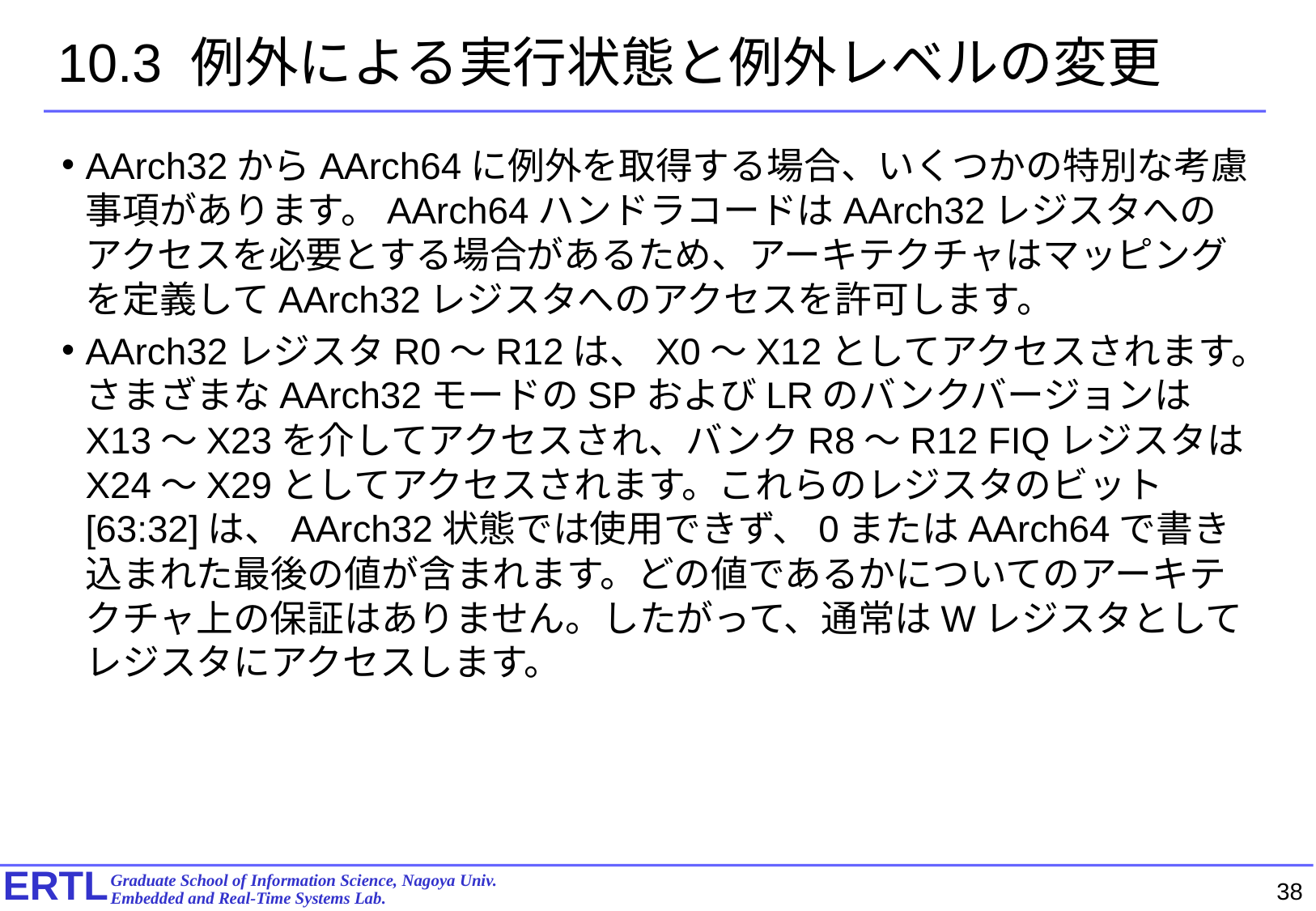

# 10.3 例外による実行状態と例外レベルの変更
AArch32からAArch64に例外を取得する場合、いくつかの特別な考慮事項があります。AArch64ハンドラコードはAArch32レジスタへのアクセスを必要とする場合があるため、アーキテクチャはマッピングを定義してAArch32レジスタへのアクセスを許可します。
AArch32レジスタR0～R12は、X0～X12としてアクセスされます。さまざまなAArch32モードのSPおよびLRのバンクバージョンはX13～X23を介してアクセスされ、バンクR8～R12 FIQレジスタはX24～X29としてアクセスされます。これらのレジスタのビット[63:32]は、AArch32状態では使用できず、0またはAArch64で書き込まれた最後の値が含まれます。どの値であるかについてのアーキテクチャ上の保証はありません。したがって、通常はWレジスタとしてレジスタにアクセスします。

38